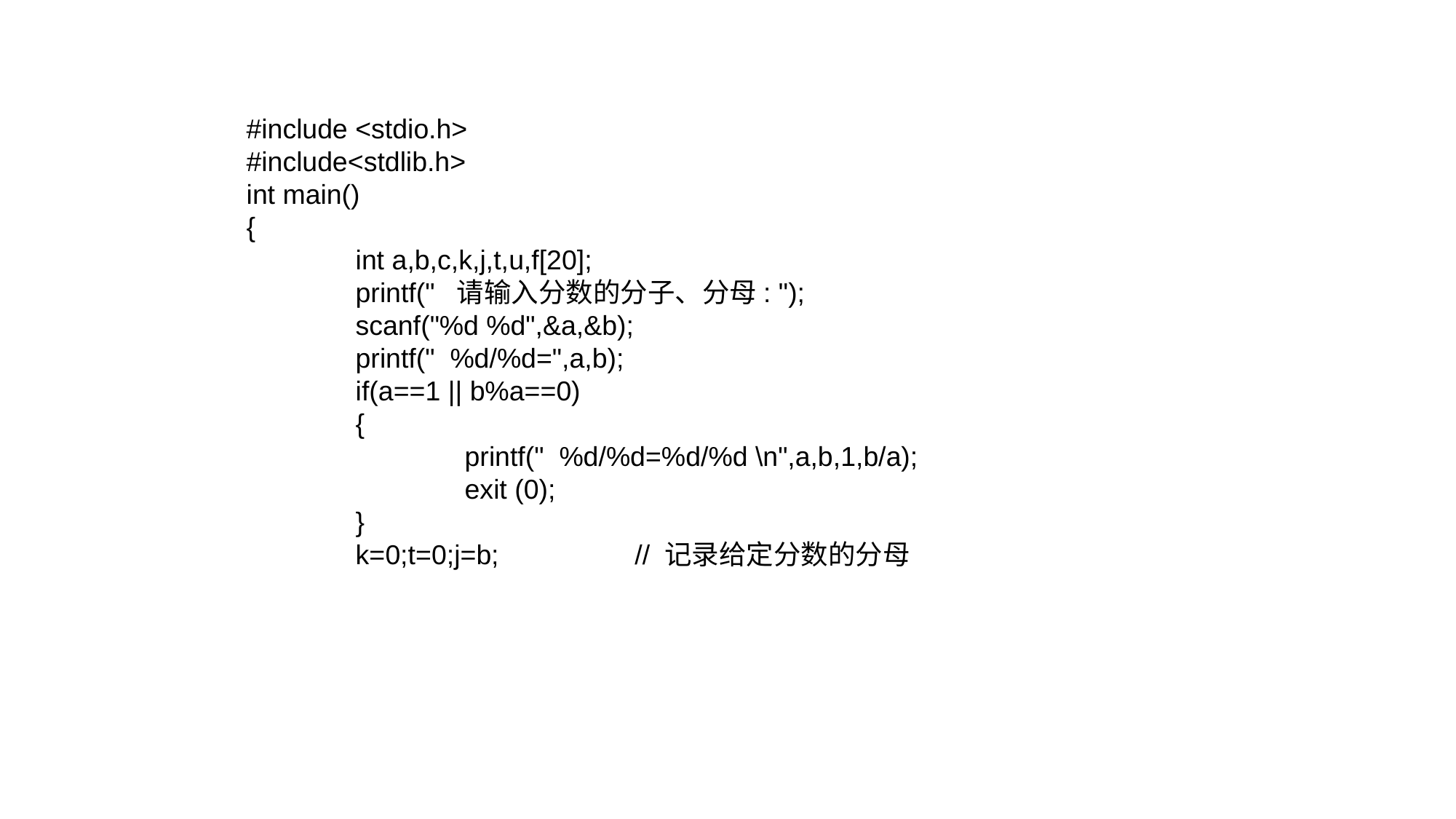

#include <stdio.h>
#include<stdlib.h>
int main()
{
	int a,b,c,k,j,t,u,f[20];
	printf("  请输入分数的分子、分母: ");
	scanf("%d %d",&a,&b);
	printf("  %d/%d=",a,b);
	if(a==1 || b%a==0)
	{
		printf("  %d/%d=%d/%d \n",a,b,1,b/a);
		exit (0);
	}
	k=0;t=0;j=b;	        // 记录给定分数的分母